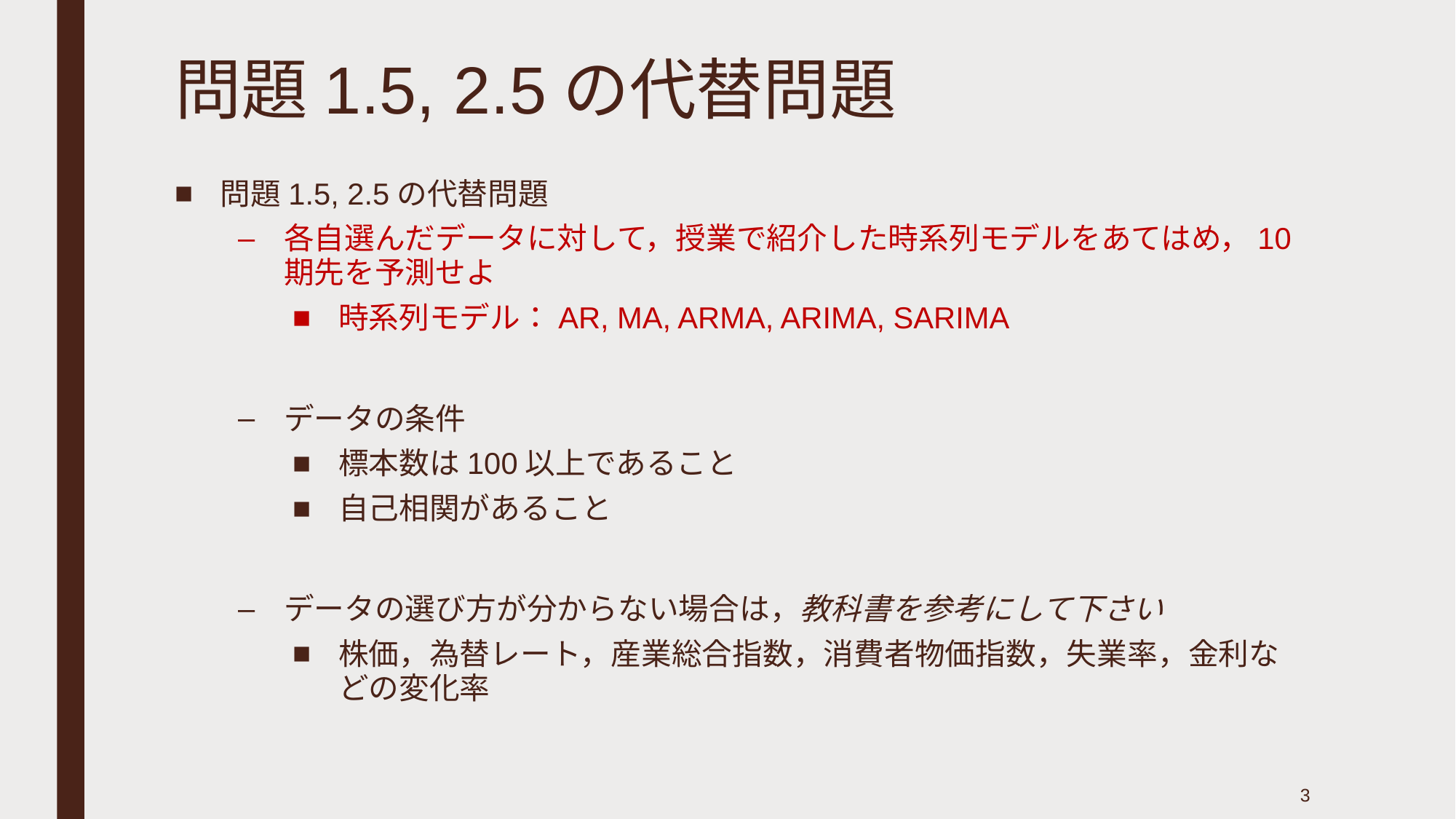

# 問題1.5, 2.5の代替問題
問題1.5, 2.5の代替問題
各自選んだデータに対して，授業で紹介した時系列モデルをあてはめ，10期先を予測せよ
時系列モデル：AR, MA, ARMA, ARIMA, SARIMA

データの条件
標本数は100以上であること
自己相関があること

データの選び方が分からない場合は，教科書を参考にして下さい
株価，為替レート，産業総合指数，消費者物価指数，失業率，金利などの変化率
3